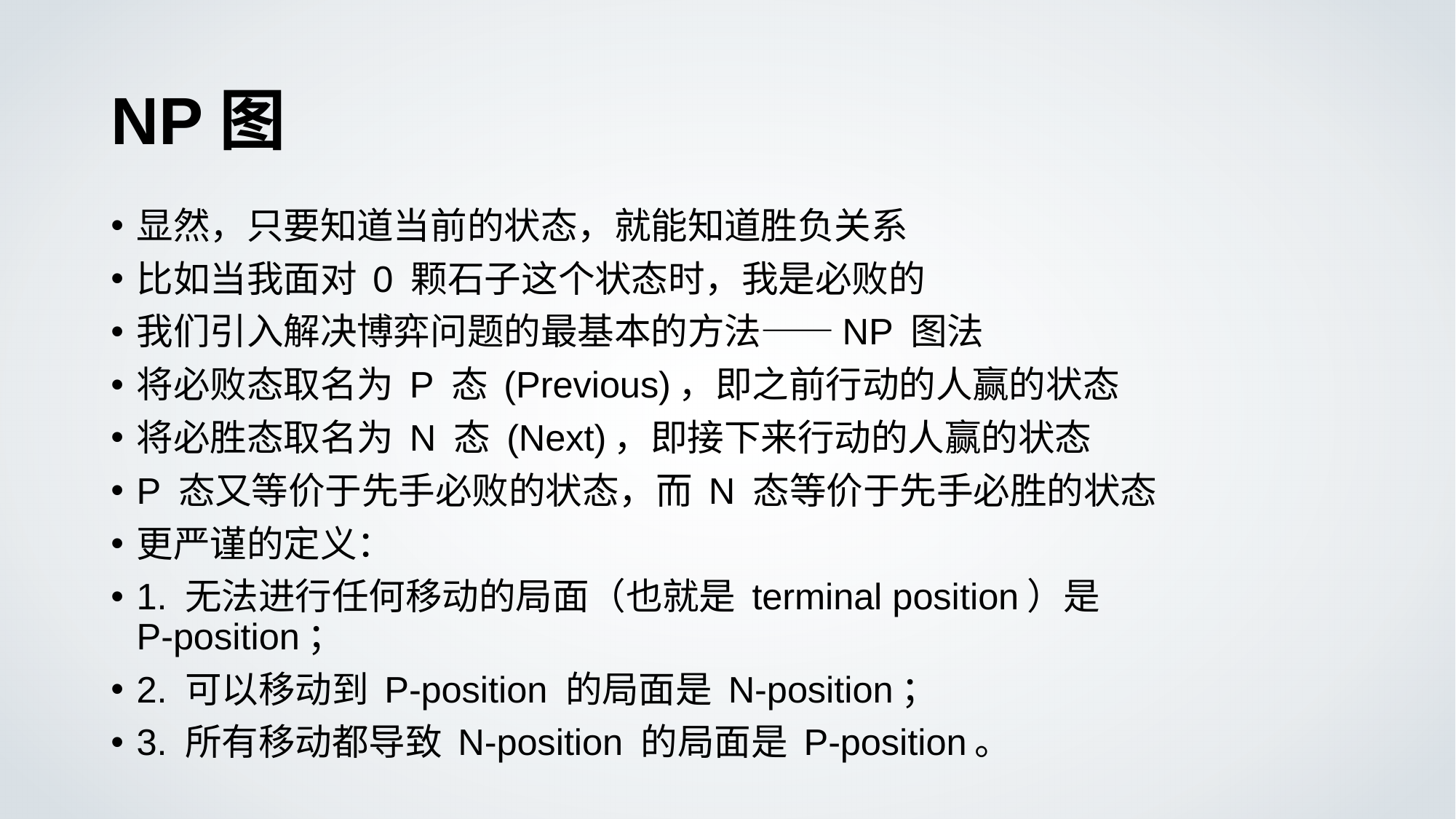

# NP图
显然，只要知道当前的状态，就能知道胜负关系
比如当我面对 0 颗石子这个状态时，我是必败的
我们引入解决博弈问题的最基本的方法——NP 图法
将必败态取名为 P 态 (Previous)，即之前行动的人赢的状态
将必胜态取名为 N 态 (Next)，即接下来行动的人赢的状态
P 态又等价于先手必败的状态，而 N 态等价于先手必胜的状态
更严谨的定义：
1. 无法进行任何移动的局面（也就是 terminal position）是
P-position；
2. 可以移动到 P-position 的局面是 N-position；
3. 所有移动都导致 N-position 的局面是 P-position。